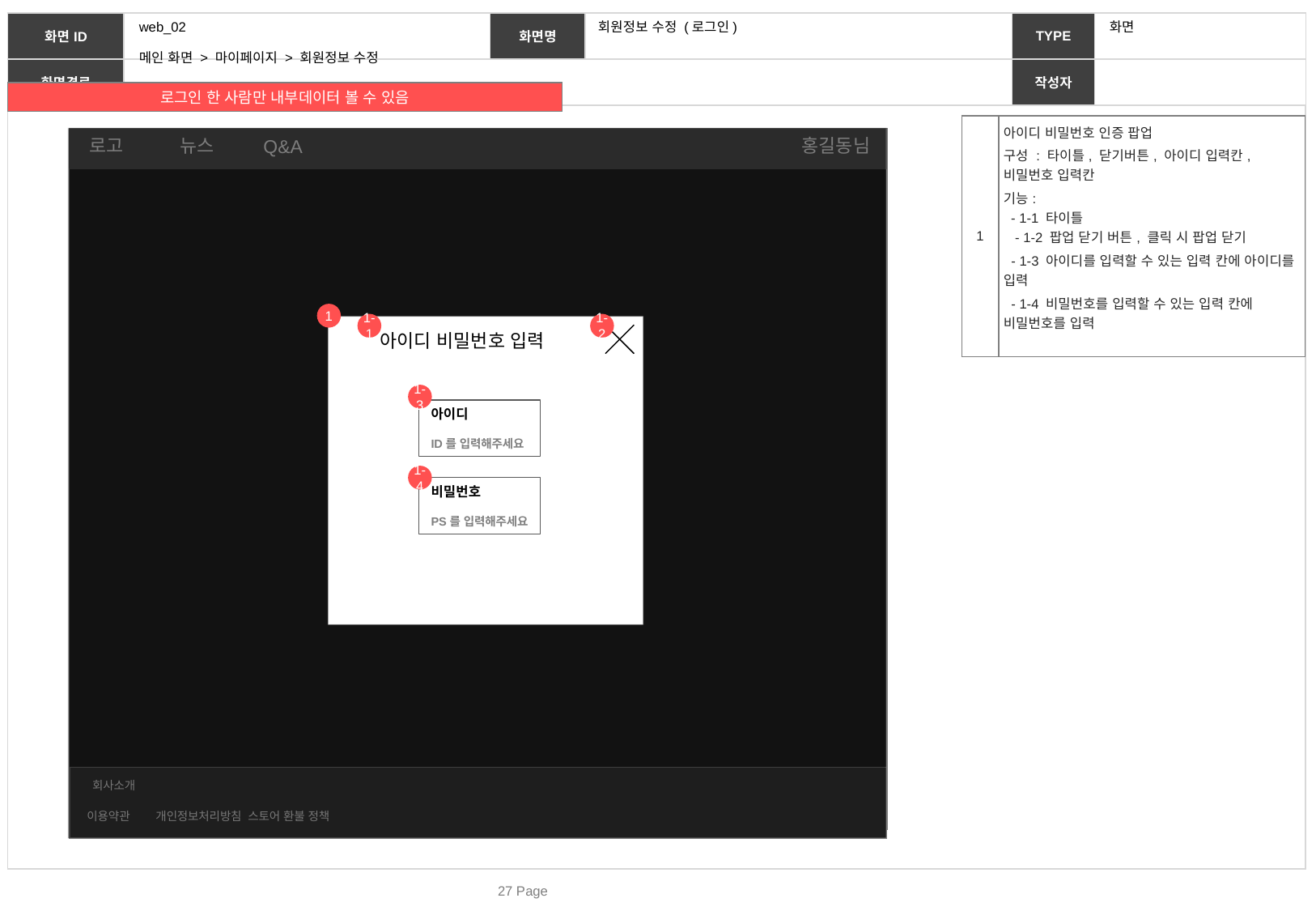

web_02
회원정보 수정 (로그인)
화면
메인 화면 > 마이페이지 > 회원정보 수정
로그인 한 사람만 내부데이터 볼 수 있음
| 1 | 아이디 비밀번호 인증 팝업 구성 : 타이틀, 닫기버튼, 아이디 입력칸, 비밀번호 입력칸 기능: - 1-1 타이틀 - 1-2 팝업 닫기 버튼, 클릭 시 팝업 닫기 - 1-3 아이디를 입력할 수 있는 입력 칸에 아이디를 입력 - 1-4 비밀번호를 입력할 수 있는 입력 칸에 비밀번호를 입력 |
| --- | --- |

로고
뉴스
홍길동님
Q&A

1
1-1
1-2

아이디 비밀번호 입력
1-3
아이디

ID를 입력해주세요
1-4
비밀번호

PS를 입력해주세요

회사소개
이용약관        개인정보처리방침  스토어 환불 정책